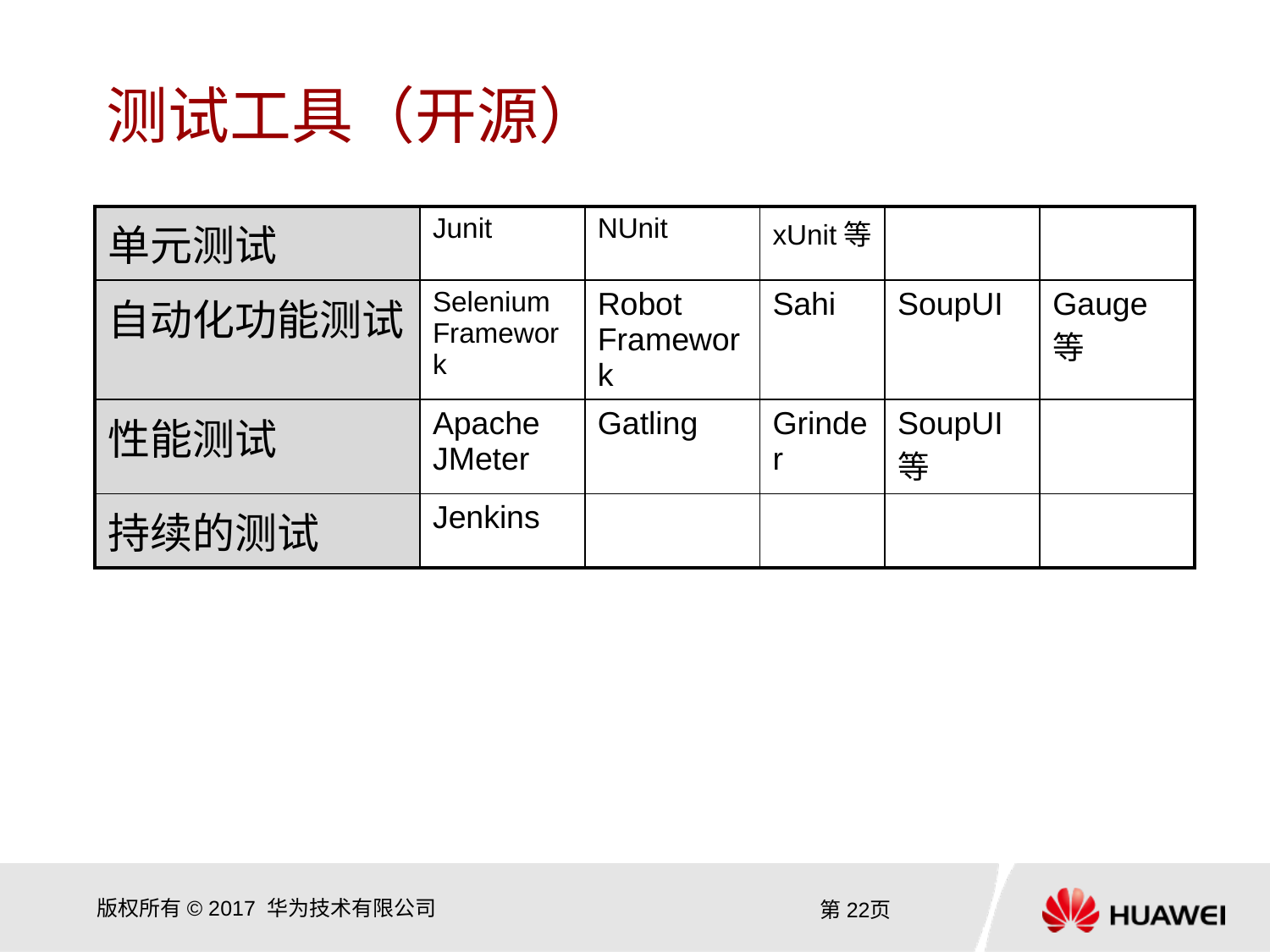

# 测试工具（开源）
| 单元测试 | Junit | NUnit | xUnit等 |  |  |
| --- | --- | --- | --- | --- | --- |
| 自动化功能测试 | Selenium Framework | Robot Framework | Sahi | SoupUI | Gauge等 |
| 性能测试 | Apache JMeter | Gatling | Grinder | SoupUI等 |  |
| 持续的测试 | Jenkins |  |  |  |  |